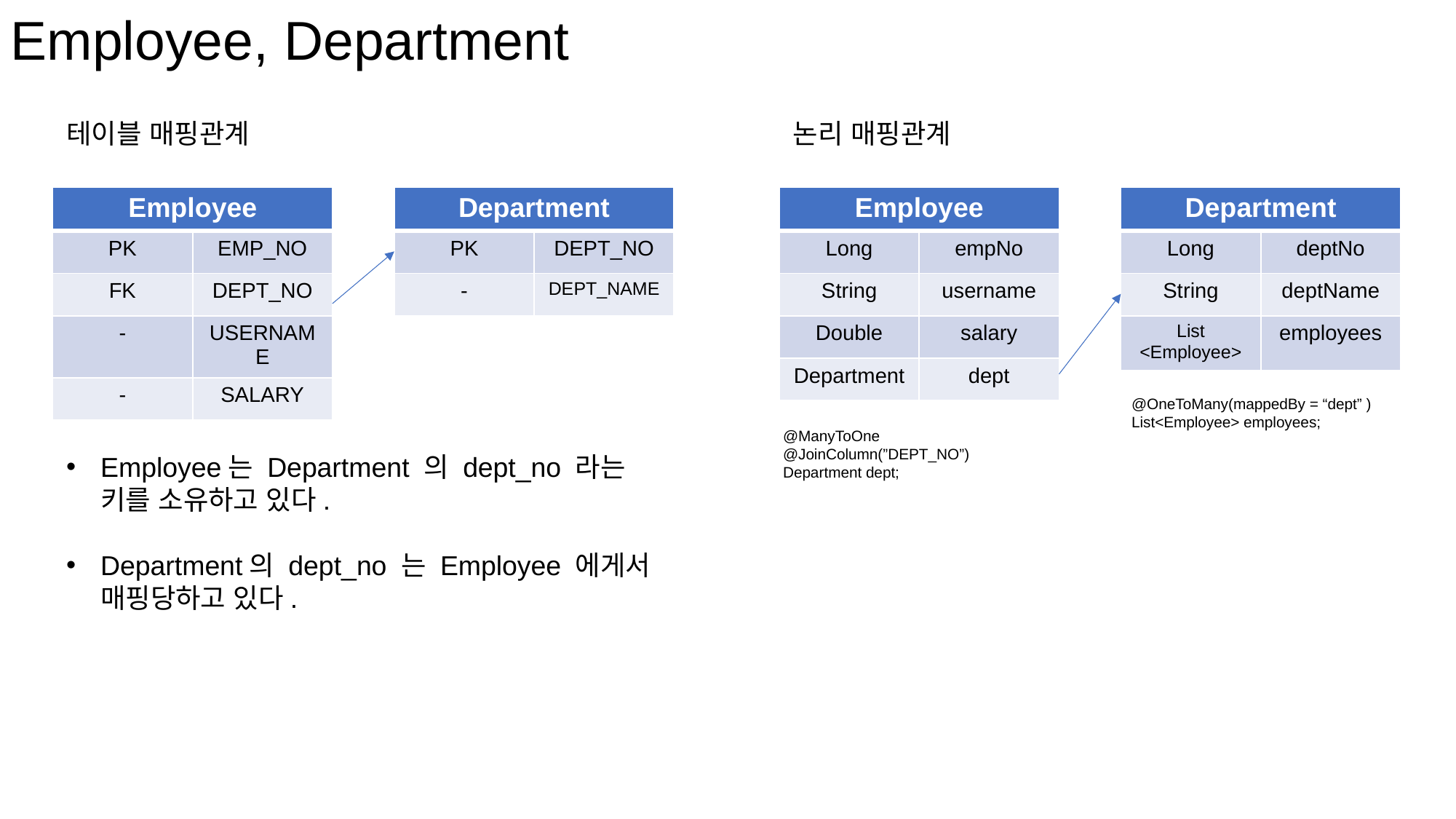

Employee, Department
테이블 매핑관계
논리 매핑관계
| Employee |  |
| --- | --- |
| PK | EMP\_NO |
| FK | DEPT\_NO |
| - | USERNAME |
| - | SALARY |
| Department |  |
| --- | --- |
| PK | DEPT\_NO |
| - | DEPT\_NAME |
| Employee |  |
| --- | --- |
| Long | empNo |
| String | username |
| Double | salary |
| Department | dept |
| Department |  |
| --- | --- |
| Long | deptNo |
| String | deptName |
| List <Employee> | employees |
@OneToMany(mappedBy = “dept” )
List<Employee> employees;
@ManyToOne
@JoinColumn(”DEPT_NO”)
Department dept;
Employee는 Department 의 dept_no 라는
키를 소유하고 있다.

Department의 dept_no 는 Employee 에게서 매핑당하고 있다.